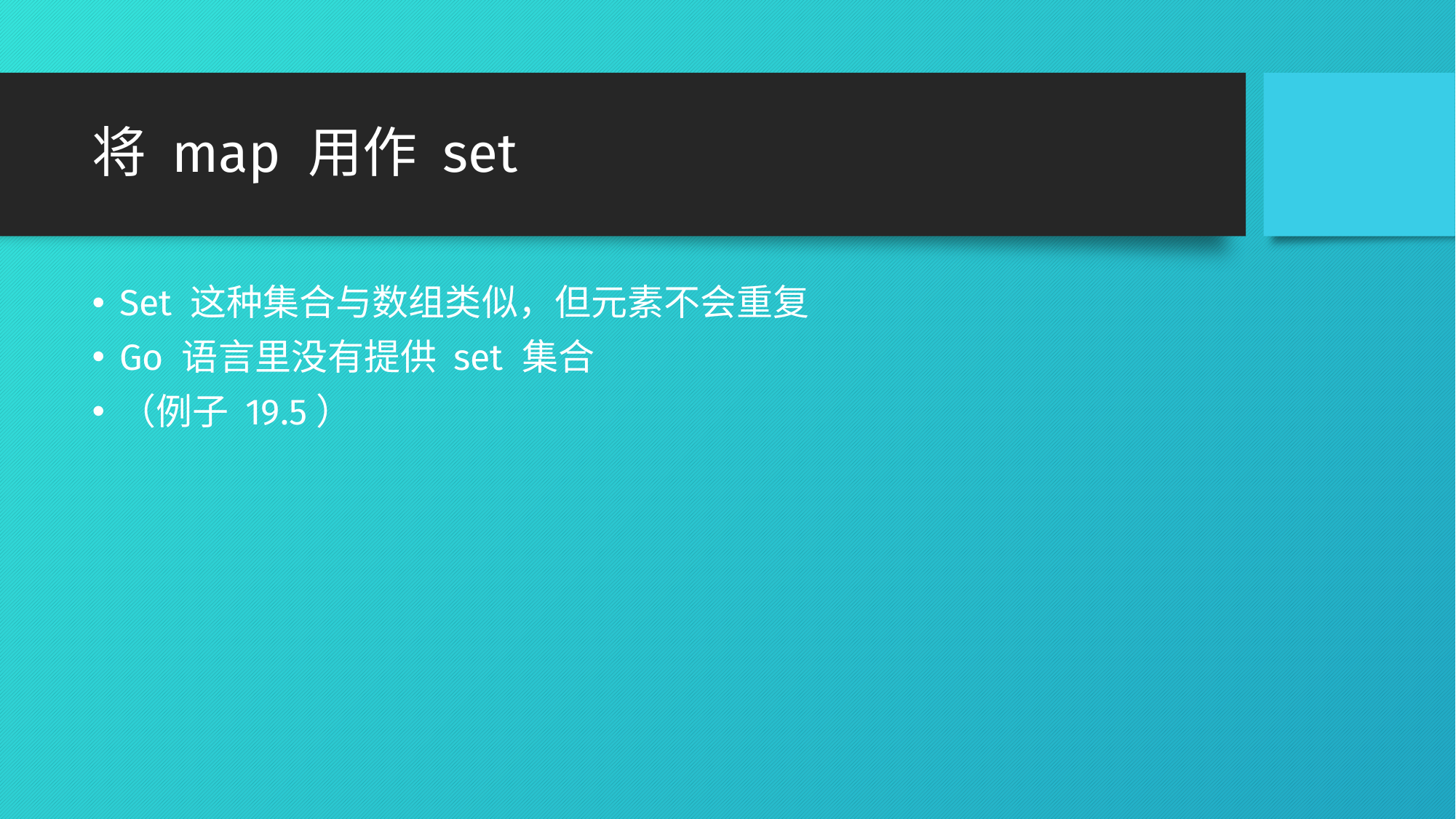

# 将 map 用作 set
Set 这种集合与数组类似，但元素不会重复
Go 语言里没有提供 set 集合
（例子 19.5）